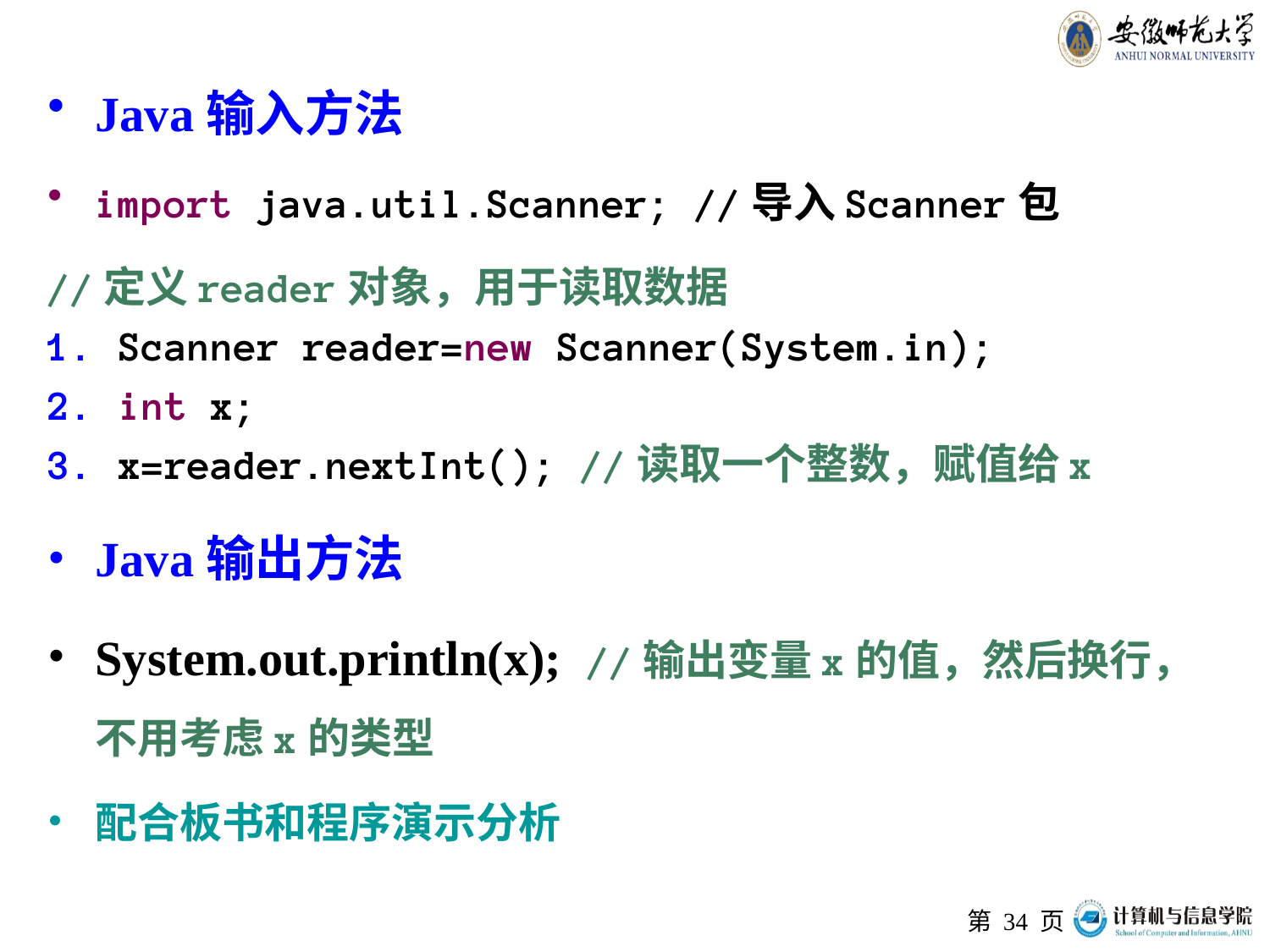

Java输入方法
import java.util.Scanner; //导入Scanner包
//定义reader对象，用于读取数据
Scanner reader=new Scanner(System.in);
int x;
x=reader.nextInt(); //读取一个整数，赋值给x
Java输出方法
System.out.println(x);  //输出变量x的值，然后换行，不用考虑x的类型
配合板书和程序演示分析
第 34 页